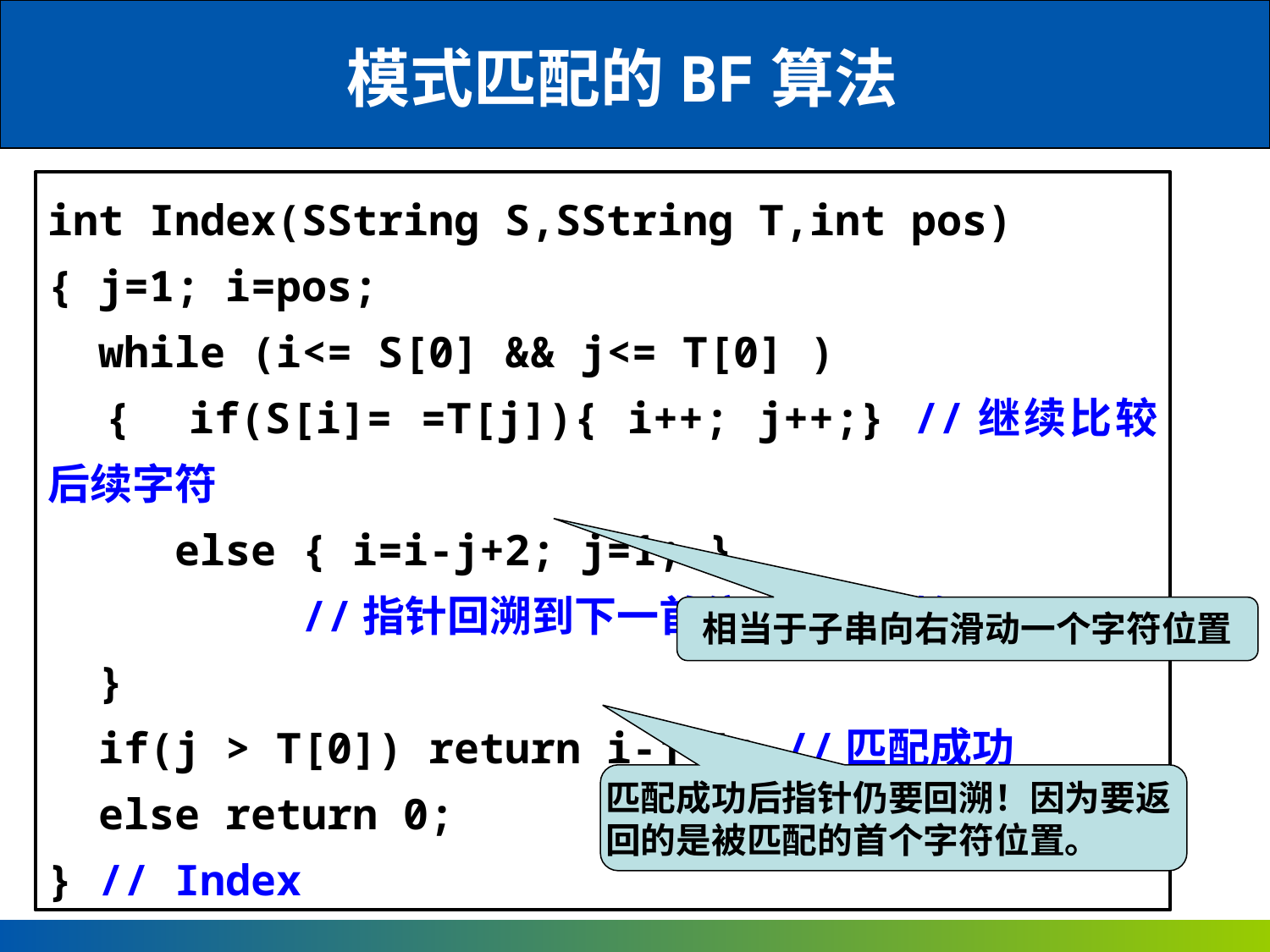

模式匹配的BF算法
int Index(SString S,SString T,int pos)
{ j=1; i=pos;
  while (i<= S[0] && j<= T[0] )
  {  if(S[i]= =T[j]){ i++; j++;} //继续比较后续字符
     else { i=i-j+2; j=1; }
          //指针回溯到下一首位，重新开始匹配
  }
  if(j > T[0]) return i-j+1; //匹配成功
  else return 0;
} // Index
相当于子串向右滑动一个字符位置
匹配成功后指针仍要回溯！因为要返回的是被匹配的首个字符位置。